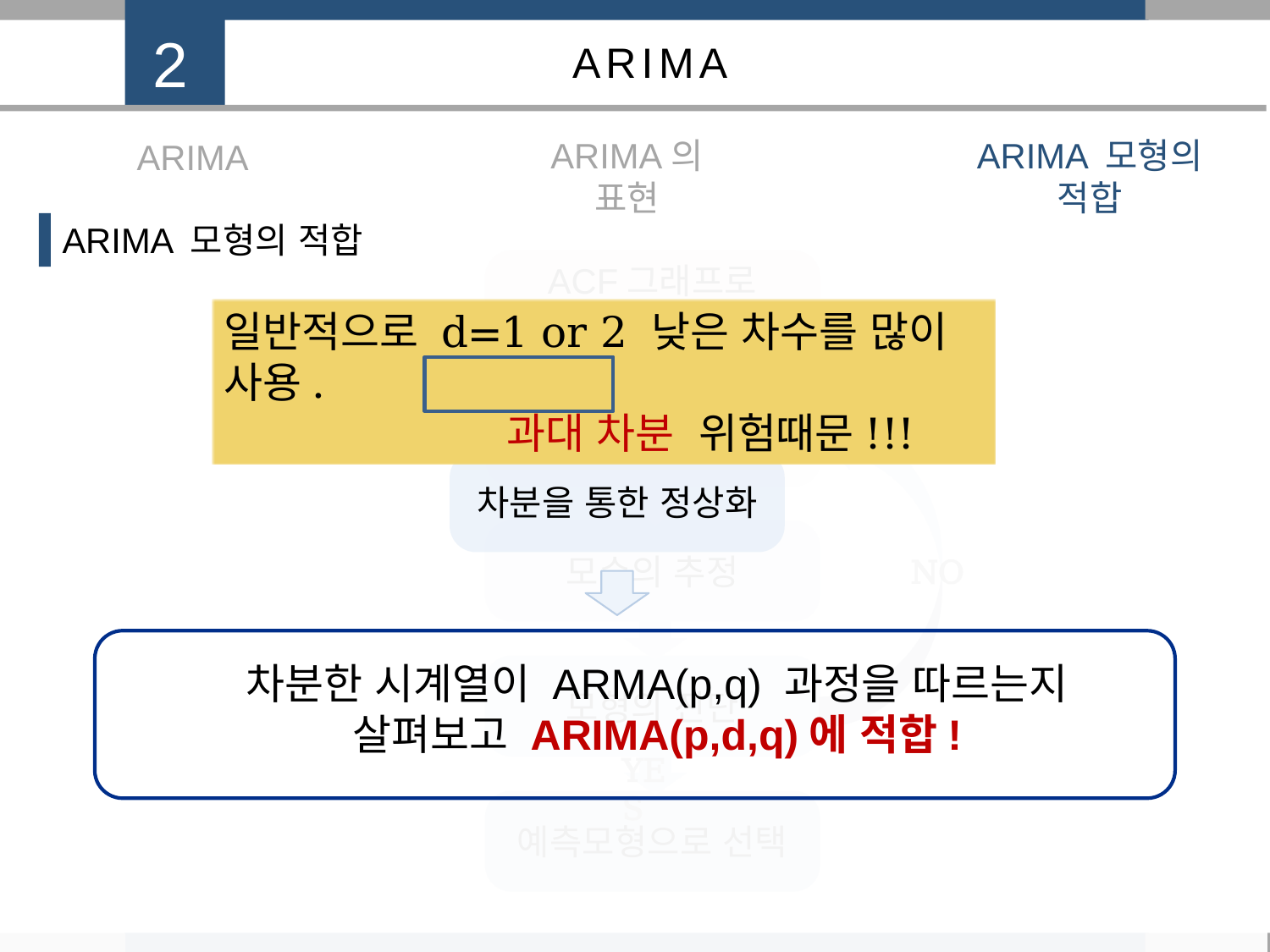

2
ARIMA

ARIMA의 표현
ARIMA 모형의 적합
ARIMA
ARIMA 모형의 적합

ACF그래프로 정상성판단

차분을 통한 정상화

모수의 추정
NO

모형의 진단
YES

예측모형으로 선택
일반적으로 d=1 or 2 낮은 차수를 많이 사용.
                       과대 차분  위험때문!!!

비정상
차분을 통한 정상화

차분한 시계열이 ARMA(p,q) 과정을 따르는지 살펴보고 ARIMA(p,d,q)에 적합!